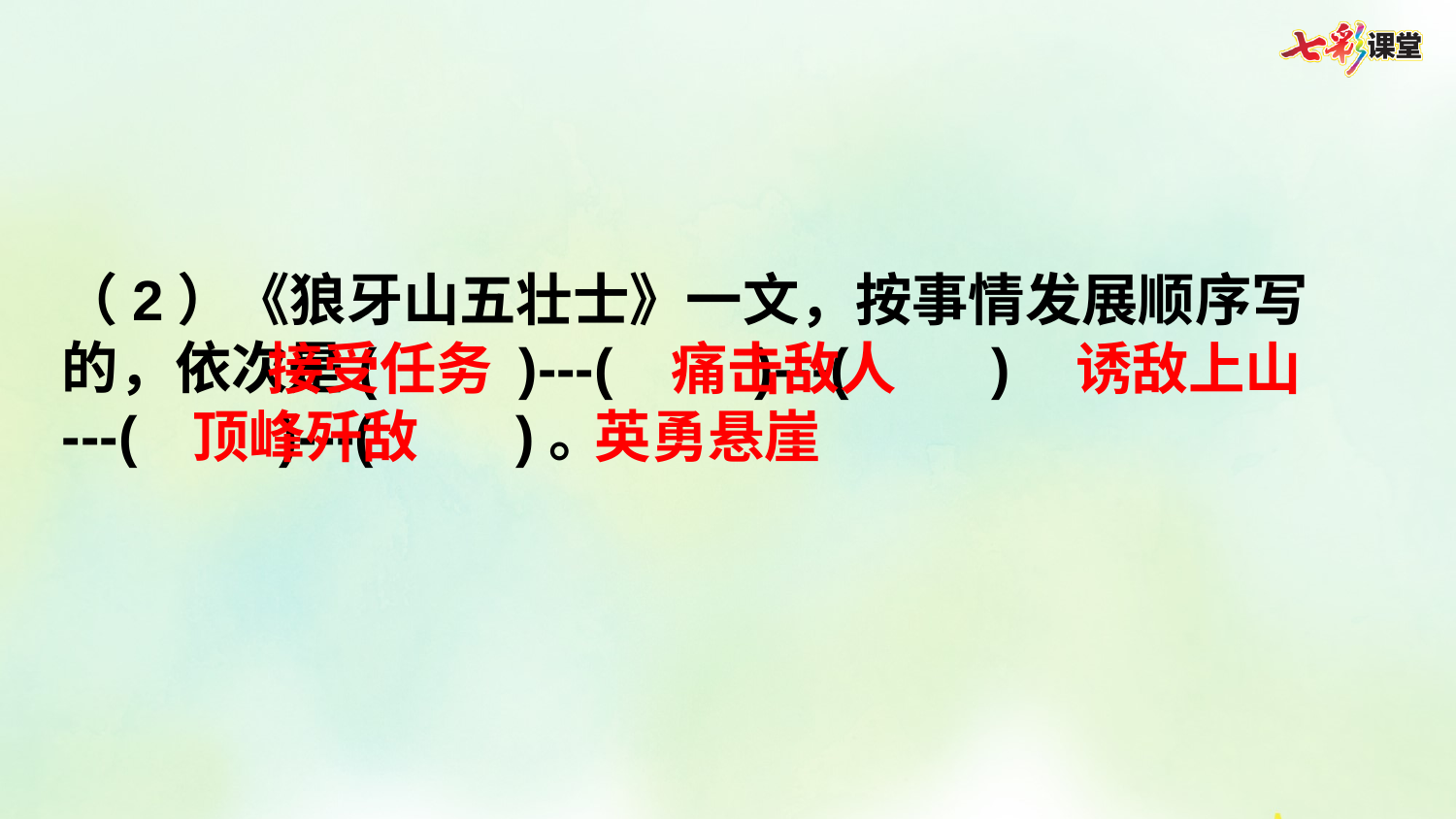

（2）《狼牙山五壮士》一文，按事情发展顺序写的，依次是(         )---(         )---(         )
---(         )---(         )。
接受任务
痛击敌人
诱敌上山
顶峰歼敌
英勇悬崖